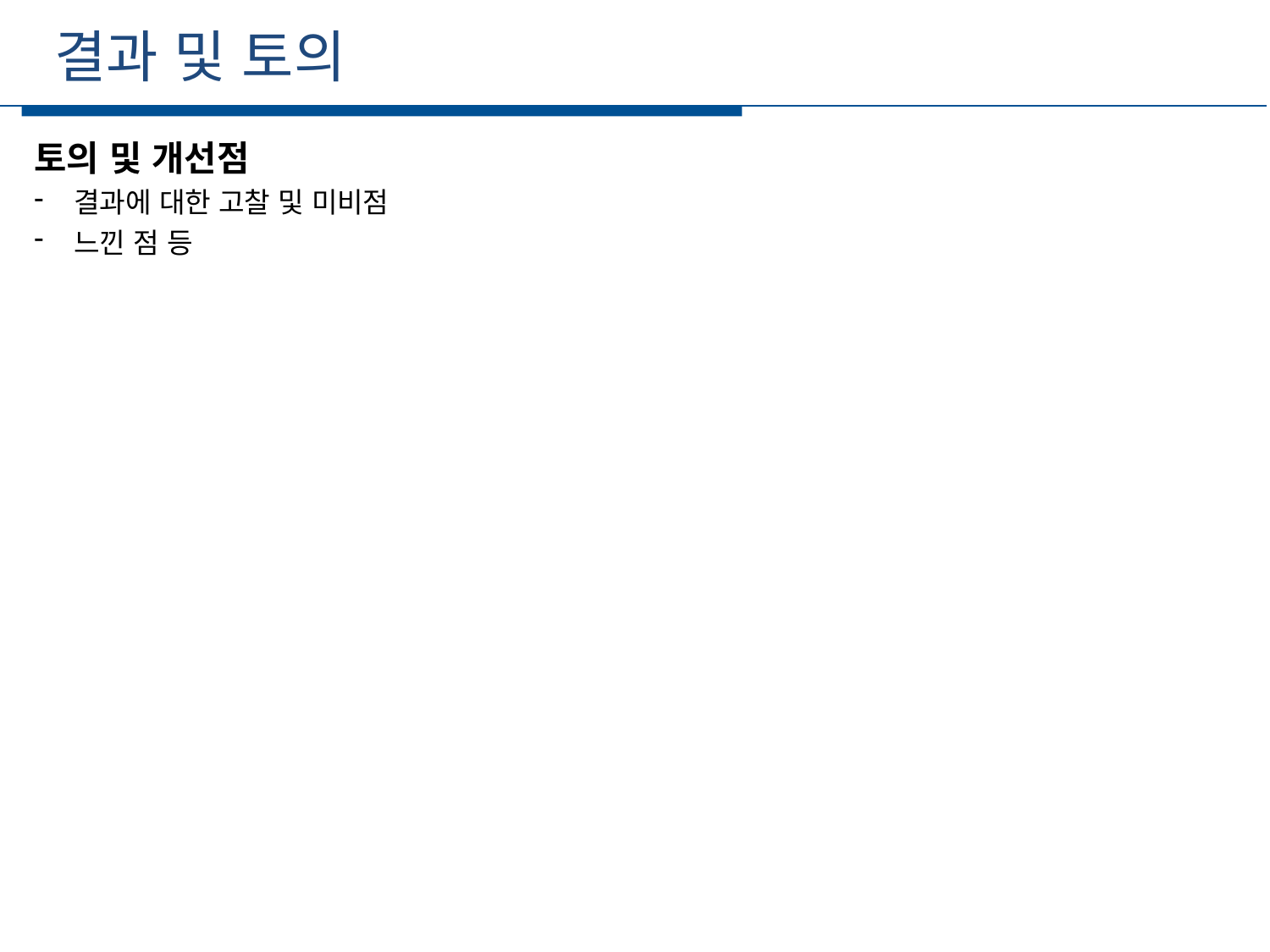

결과 및 토의
세부일정

토의 및 개선점
결과에 대한 고찰 및 미비점
느낀 점 등